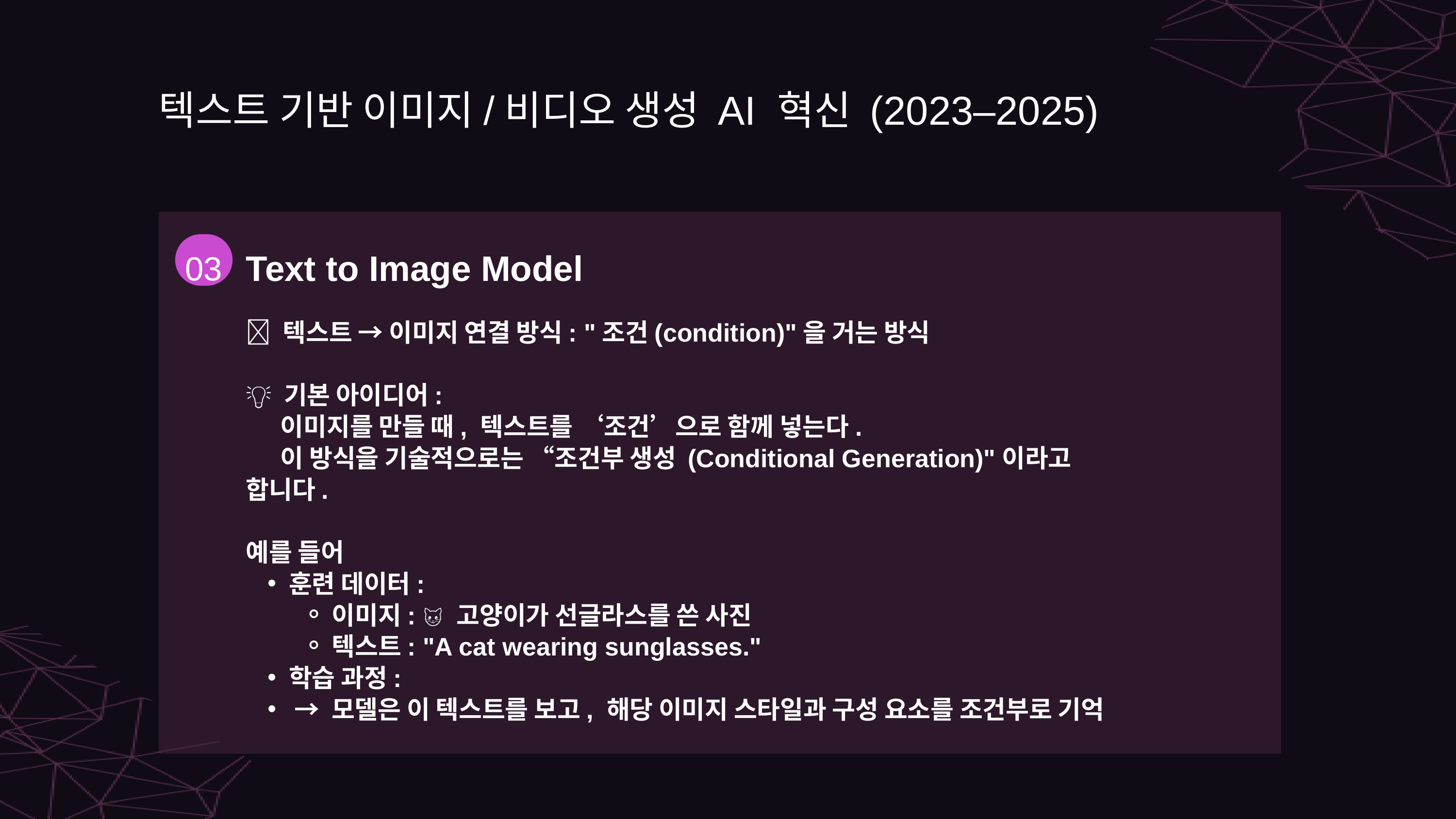

텍스트 기반 이미지/비디오 생성 AI 혁신 (2023–2025)

Text to Image Model
03
🧩 텍스트 → 이미지 연결 방식: "조건(condition)"을 거는 방식

💡 기본 아이디어:
     이미지를 만들 때, 텍스트를 ‘조건’으로 함께 넣는다.
     이 방식을 기술적으로는 “조건부 생성 (Conditional Generation)"이라고 합니다.

예를 들어
훈련 데이터:
이미지: 🐱 고양이가 선글라스를 쓴 사진
텍스트: "A cat wearing sunglasses."
학습 과정:
 → 모델은 이 텍스트를 보고, 해당 이미지 스타일과 구성 요소를 조건부로 기억